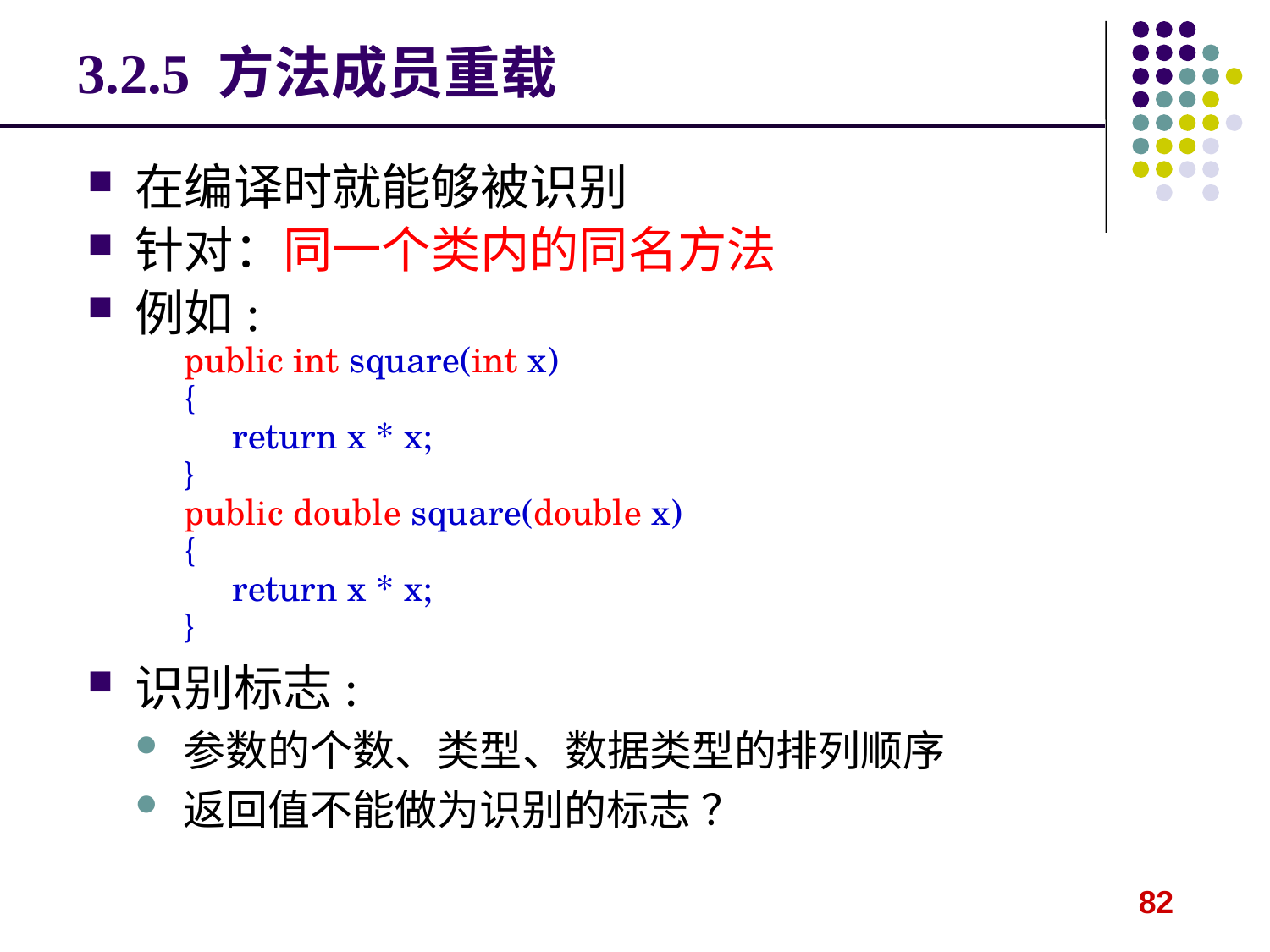

# 3.2.5 方法成员重载
在编译时就能够被识别
针对：同一个类内的同名方法
例如:
public int square(int x)
{
     return x * x;
}
public double square(double x)
{
     return x * x;
}
识别标志:
参数的个数、类型、数据类型的排列顺序
返回值不能做为识别的标志 ？